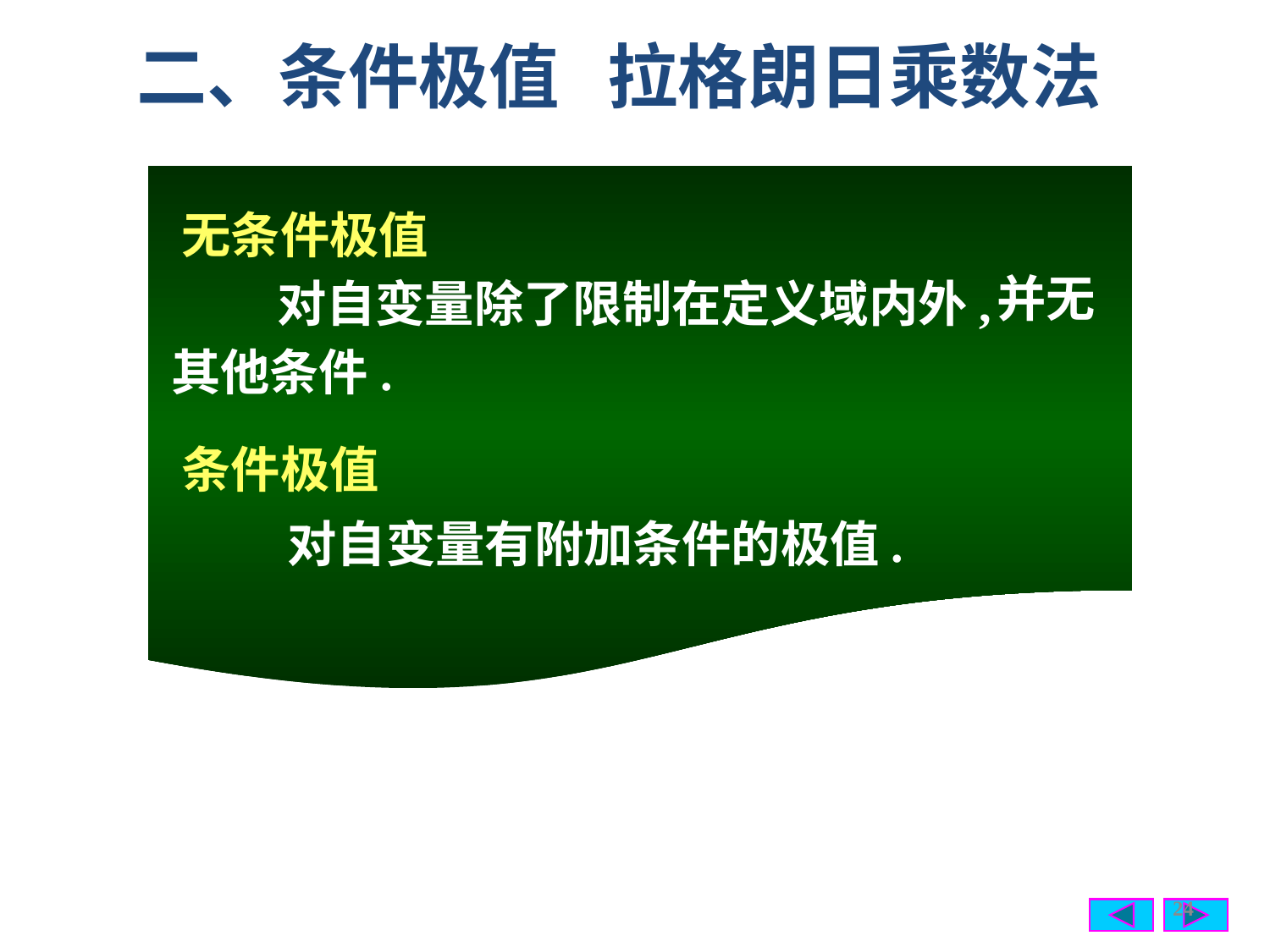

二、条件极值   拉格朗日乘数法

无条件极值
并无
对自变量除了限制在定义域内外,
其他条件.
条件极值
对自变量有附加条件的极值.
24